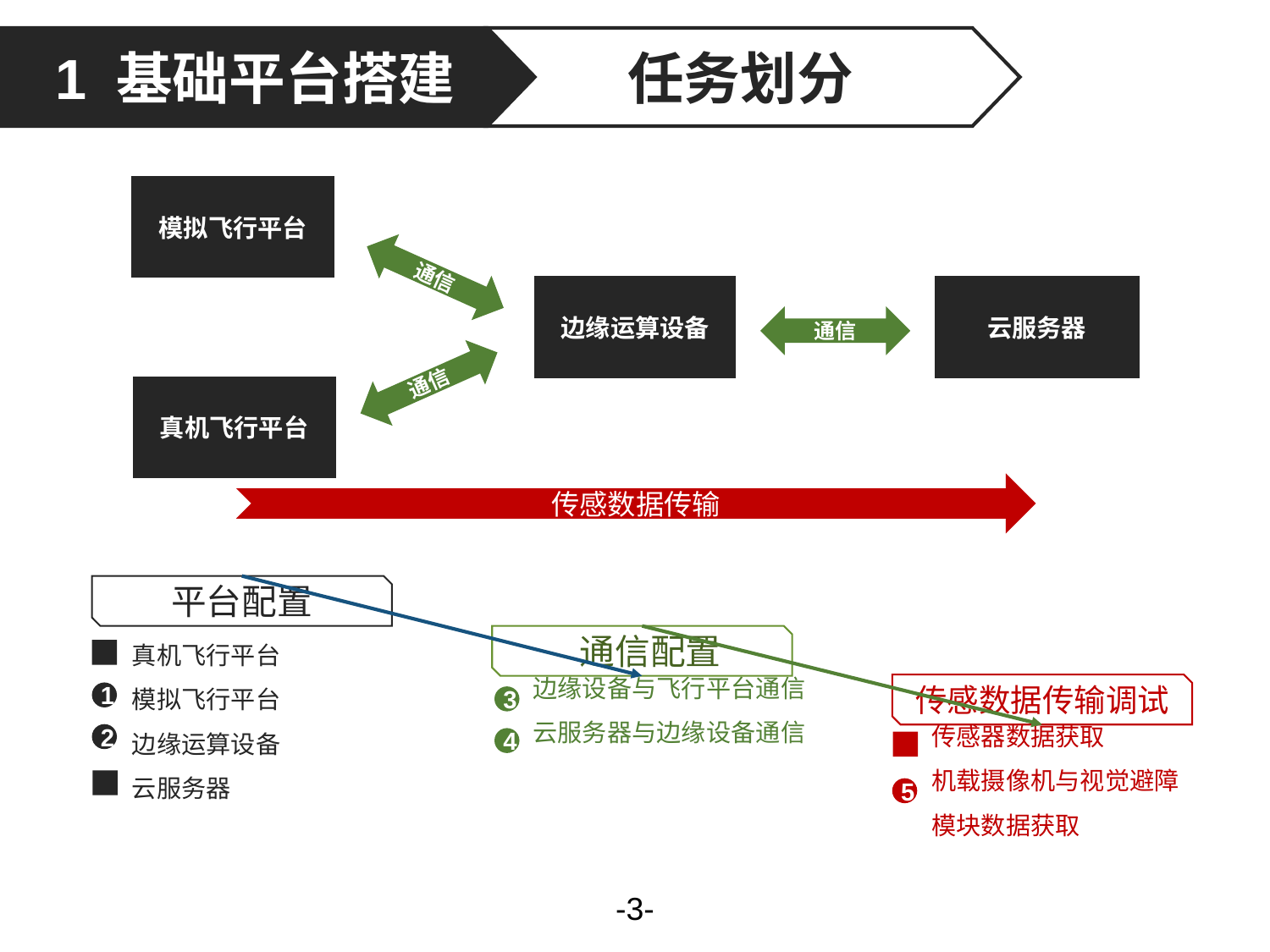

1 基础平台搭建
任务划分
模拟飞行平台
通信
边缘运算设备
云服务器
通信
通信
真机飞行平台
传感数据传输
平台配置
真机飞行平台
模拟飞行平台
边缘运算设备
云服务器
 通信配置

边缘设备与飞行平台通信
云服务器与边缘设备通信

传感器数据获取
机载摄像机与视觉避障模块数据获取

传感数据传输调试
1
3
2
4

5
-3-